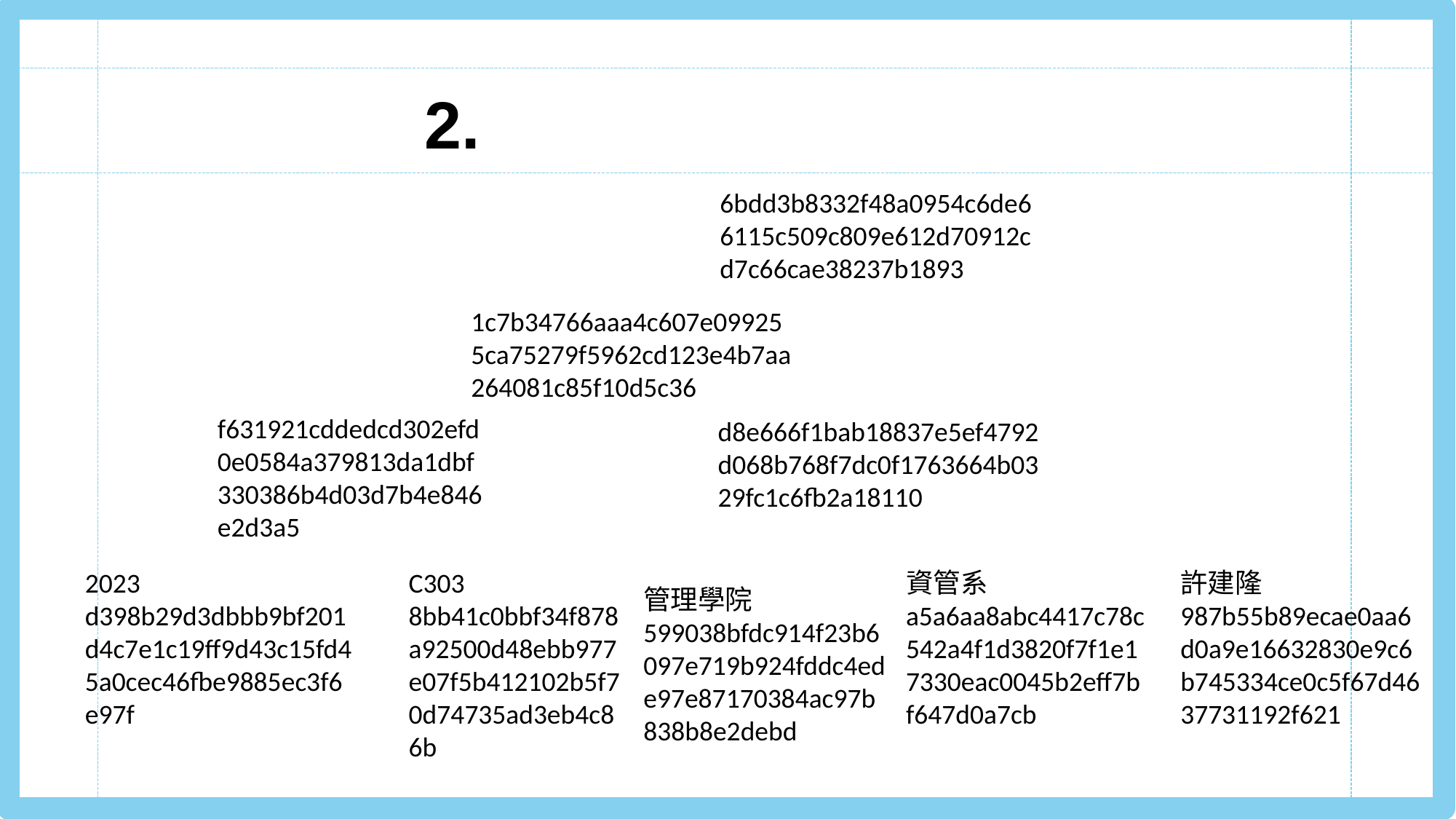

# 2.
6bdd3b8332f48a0954c6de66115c509c809e612d70912cd7c66cae38237b1893
1c7b34766aaa4c607e099255ca75279f5962cd123e4b7aa264081c85f10d5c36
f631921cddedcd302efd0e0584a379813da1dbf330386b4d03d7b4e846e2d3a5
d8e666f1bab18837e5ef4792d068b768f7dc0f1763664b0329fc1c6fb2a18110
2023
d398b29d3dbbb9bf201d4c7e1c19ff9d43c15fd45a0cec46fbe9885ec3f6e97f
C303
8bb41c0bbf34f878a92500d48ebb977e07f5b412102b5f70d74735ad3eb4c86b

資管系
a5a6aa8abc4417c78c542a4f1d3820f7f1e17330eac0045b2eff7bf647d0a7cb
許建隆
987b55b89ecae0aa6d0a9e16632830e9c6b745334ce0c5f67d4637731192f621

管理學院
599038bfdc914f23b6097e719b924fddc4ede97e87170384ac97b838b8e2debd